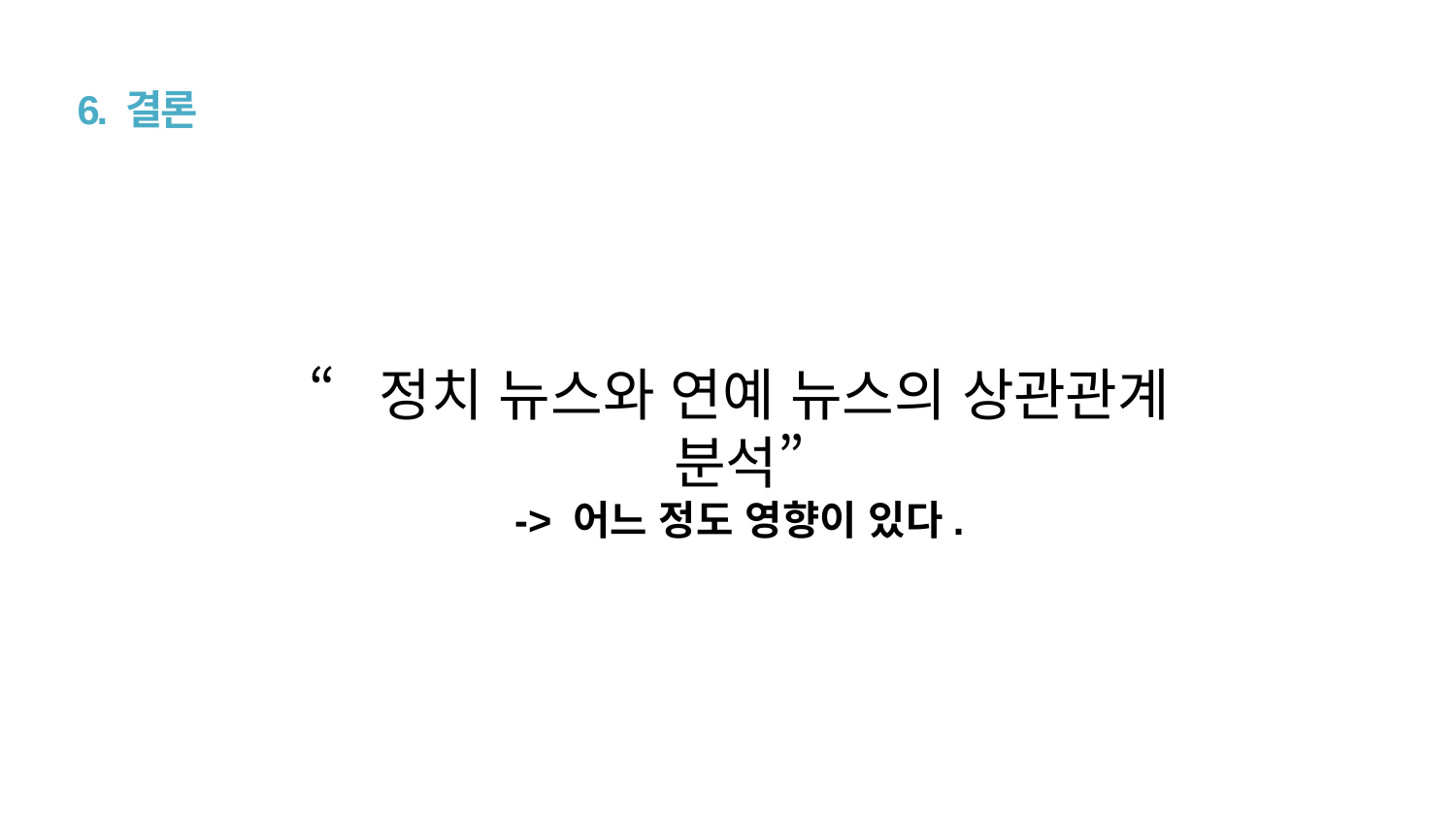

6. 결론
“정치 뉴스와 연예 뉴스의 상관관계 분석”
-> 어느 정도 영향이 있다.